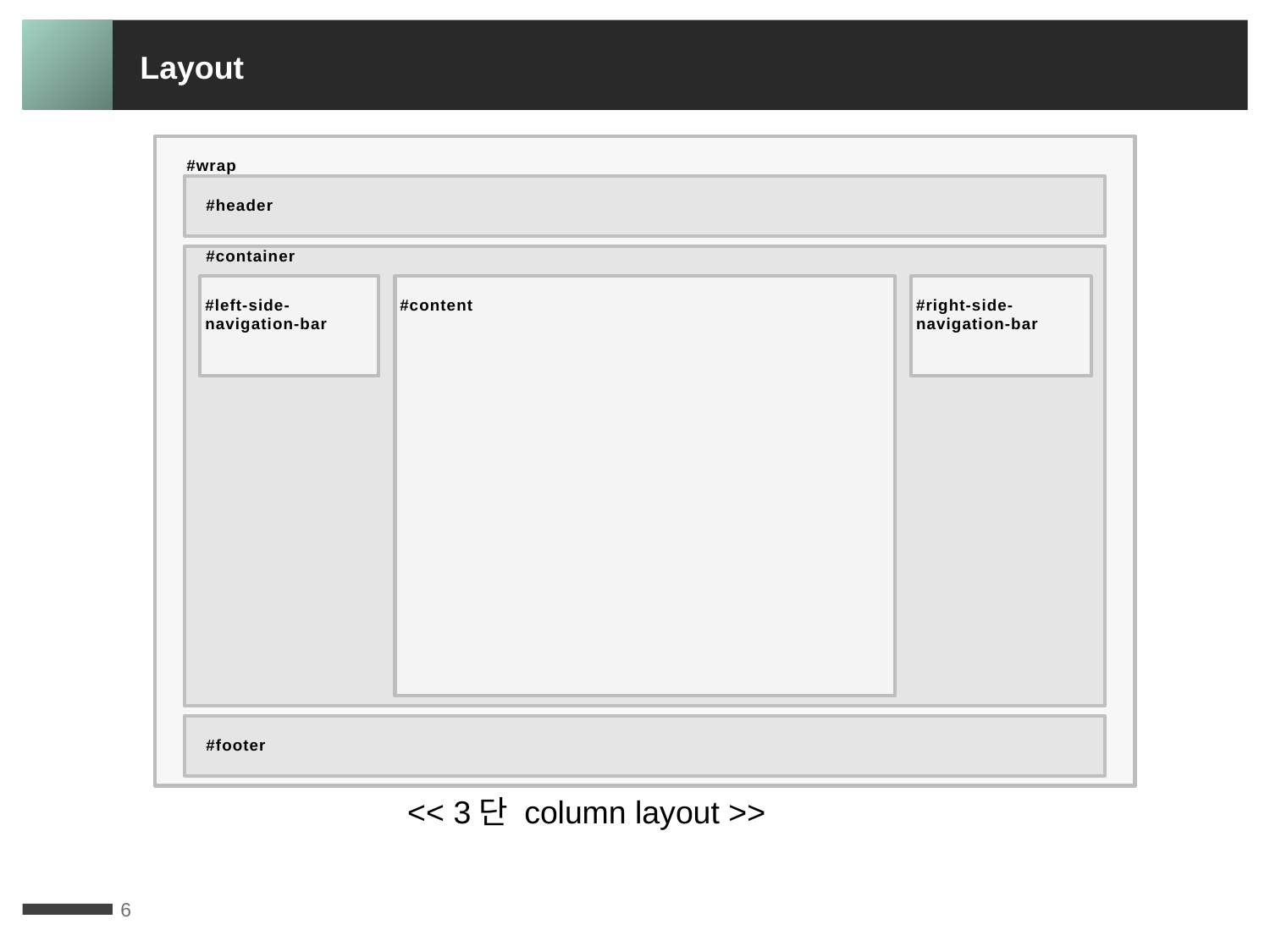

Layout

     #wrap

   #header
   #container

#left-side-
navigation-bar

#content

#right-side-navigation-bar

   #footer
<< 3단 column layout >>
6